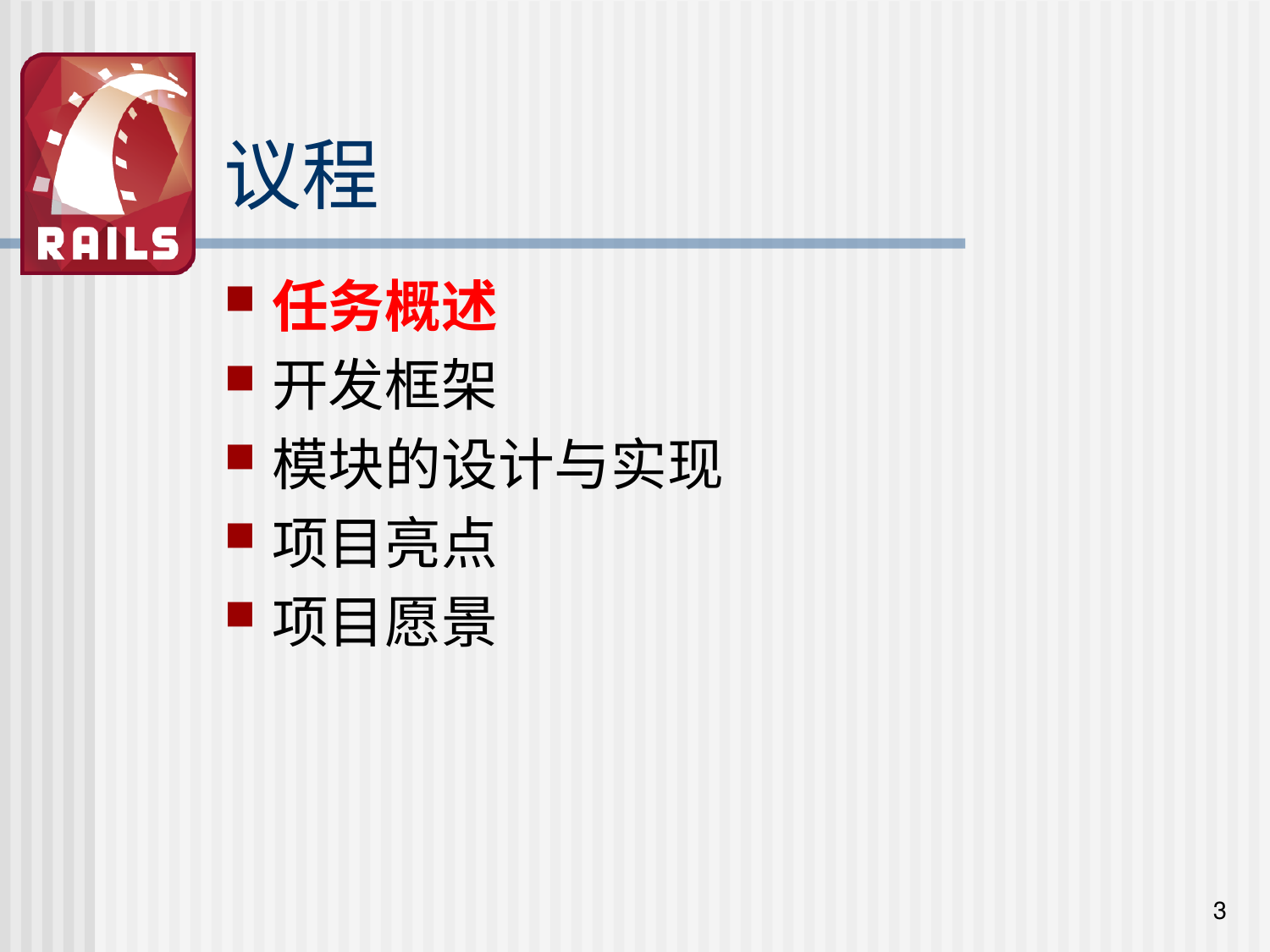

# 议程
任务概述
开发框架
模块的设计与实现
项目亮点
项目愿景

3